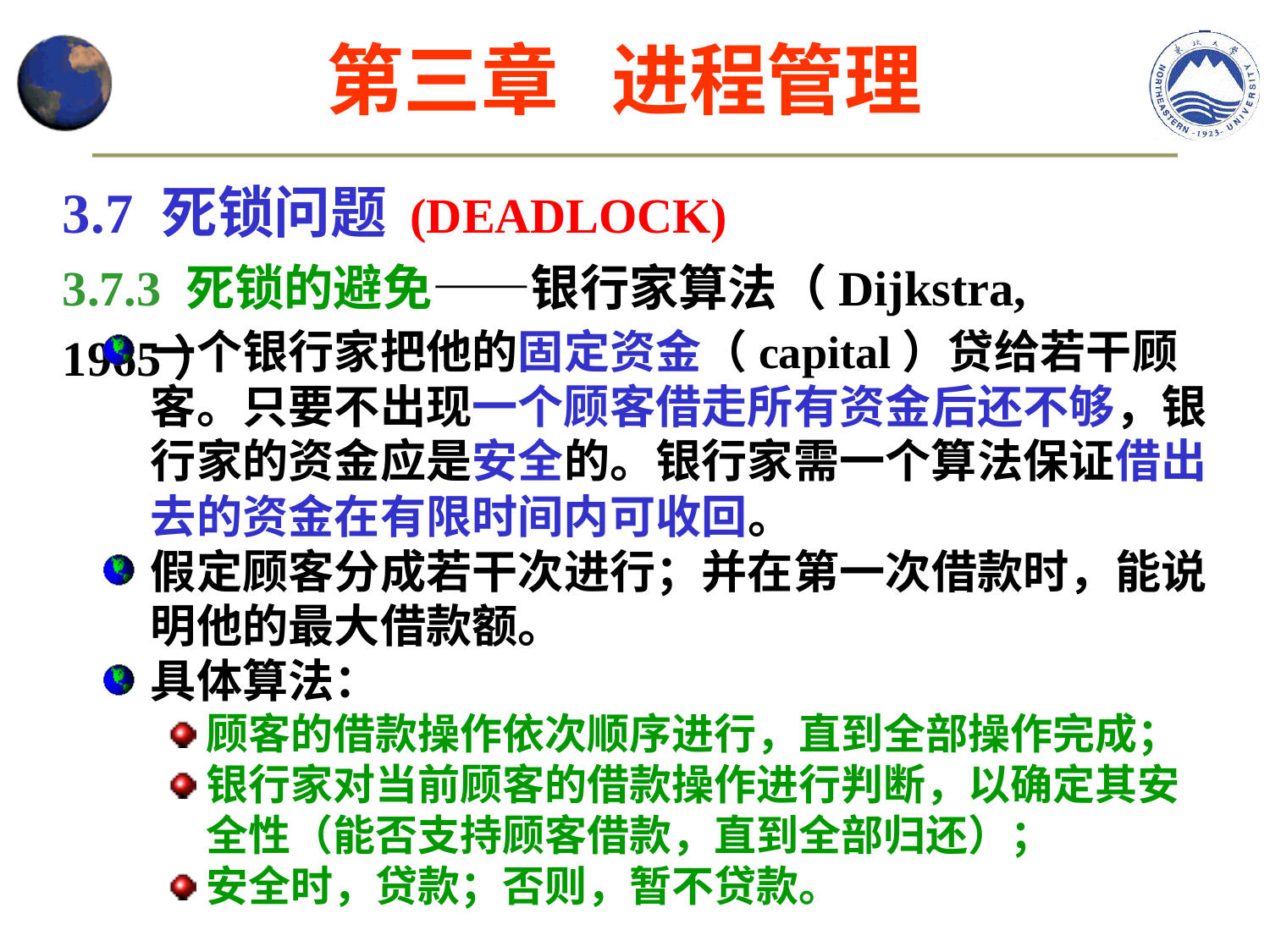

第三章   进程管理
3.7 死锁问题 (DEADLOCK)
3.7.3 死锁的避免——银行家算法（Dijkstra, 1965）
一个银行家把他的固定资金（capital）贷给若干顾客。只要不出现一个顾客借走所有资金后还不够，银行家的资金应是安全的。银行家需一个算法保证借出去的资金在有限时间内可收回。
假定顾客分成若干次进行；并在第一次借款时，能说明他的最大借款额。
具体算法：
顾客的借款操作依次顺序进行，直到全部操作完成；
银行家对当前顾客的借款操作进行判断，以确定其安全性（能否支持顾客借款，直到全部归还）；
安全时，贷款；否则，暂不贷款。